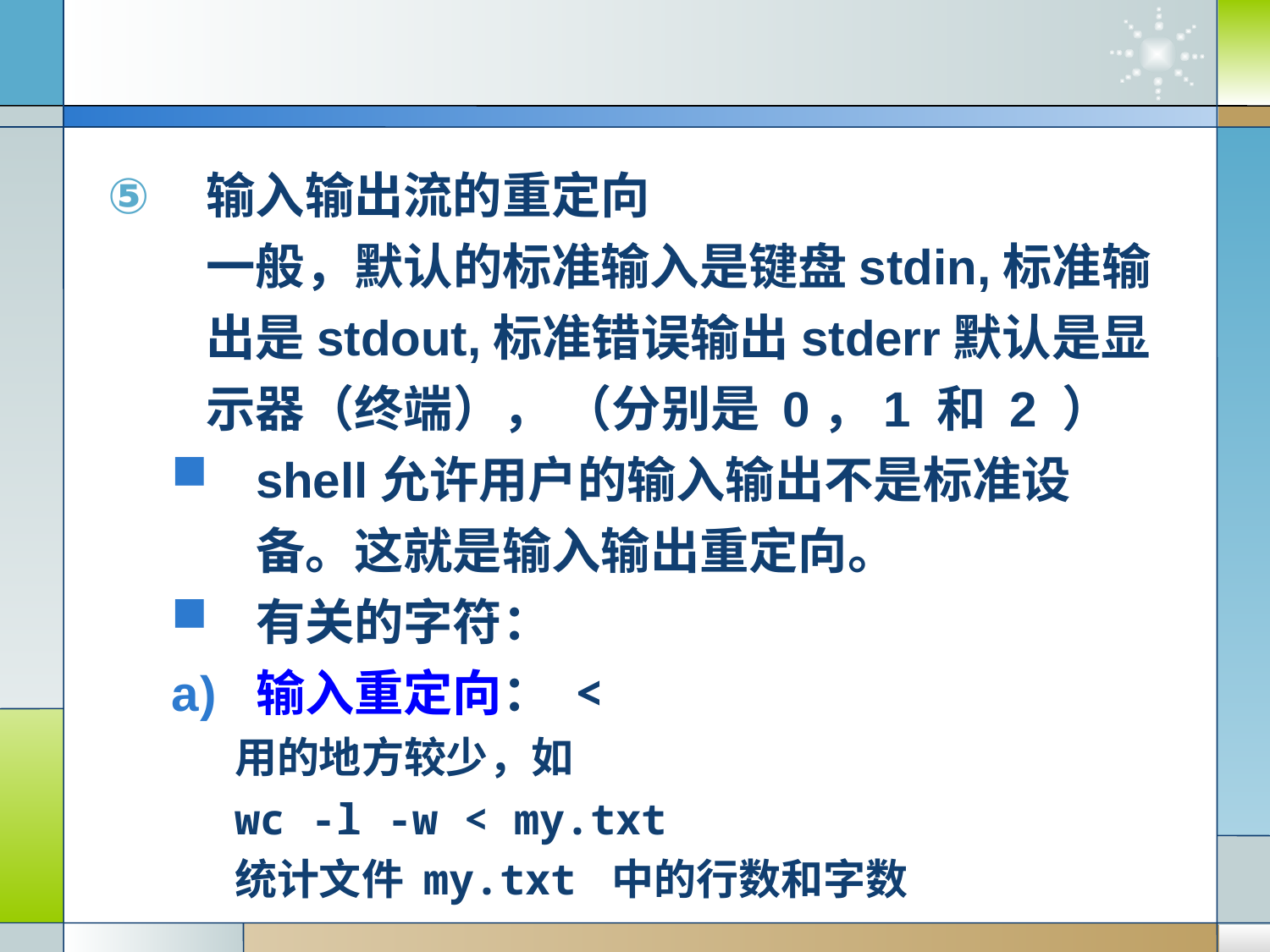

#
输入输出流的重定向
	一般，默认的标准输入是键盘stdin,标准输出是stdout,标准错误输出stderr默认是显示器（终端）， （分别是 0，1 和 2 ）
shell允许用户的输入输出不是标准设备。这就是输入输出重定向。
有关的字符：
输入重定向： <
用的地方较少，如
wc -l -w < my.txt
统计文件 my.txt 中的行数和字数
21